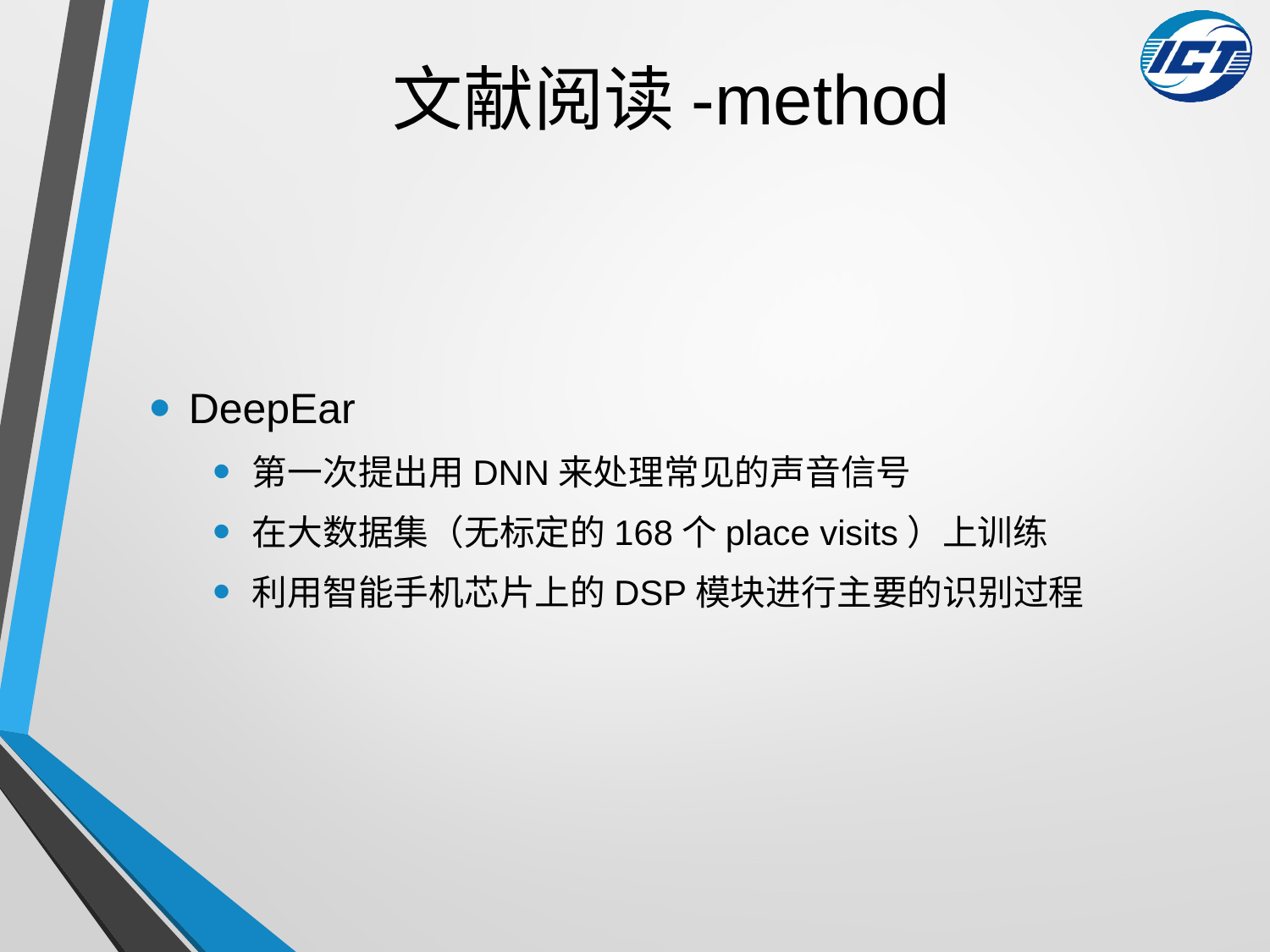

# 文献阅读-method
DeepEar
第一次提出用DNN来处理常见的声音信号
在大数据集（无标定的168个place visits）上训练
利用智能手机芯片上的DSP模块进行主要的识别过程